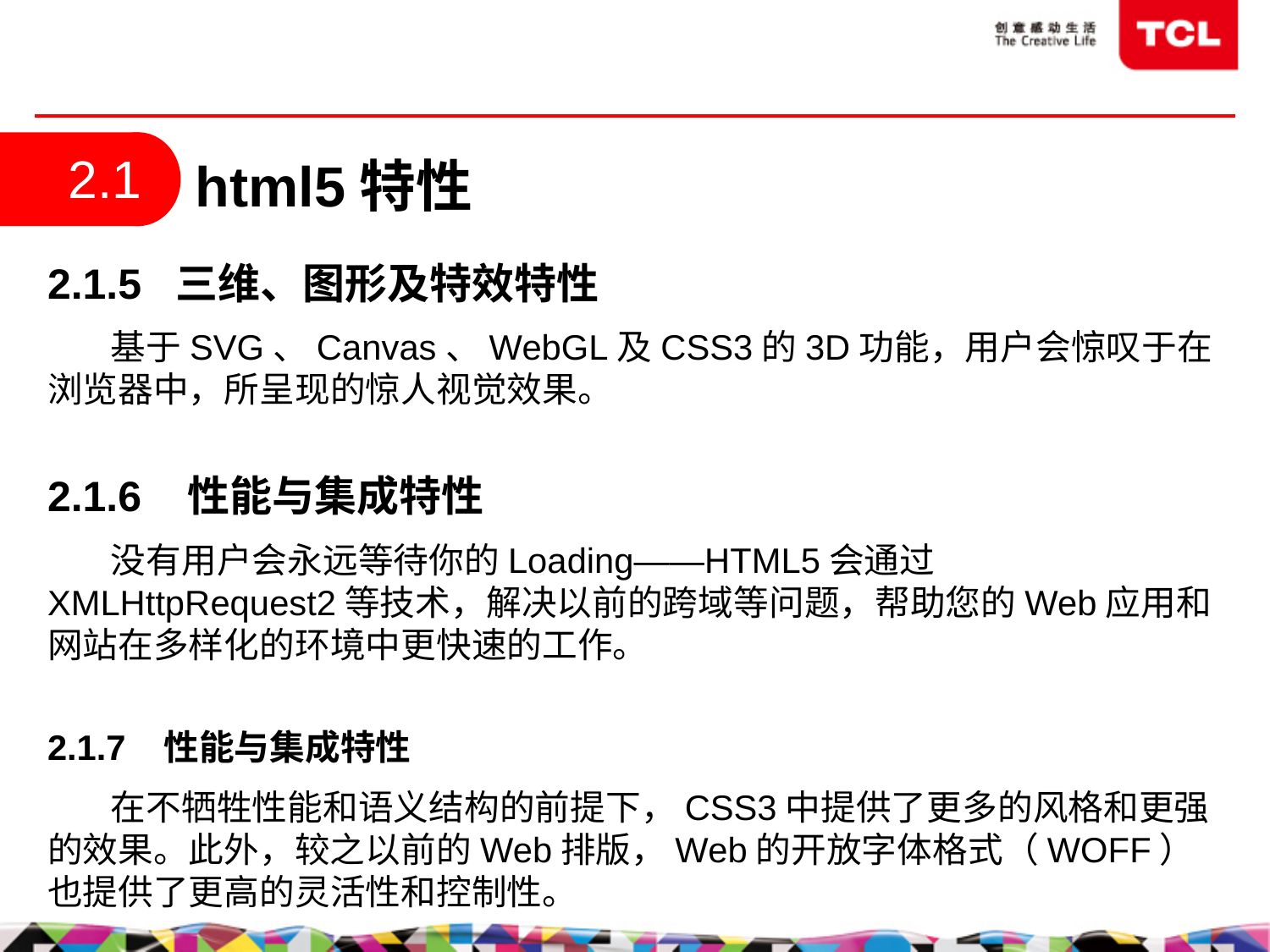

2.1
html5特性
2.1.5  三维、图形及特效特性
       基于SVG、Canvas、WebGL及CSS3的3D功能，用户会惊叹于在浏览器中，所呈现的惊人视觉效果。

2.1.6   性能与集成特性
       没有用户会永远等待你的Loading——HTML5会通过XMLHttpRequest2等技术，解决以前的跨域等问题，帮助您的Web应用和网站在多样化的环境中更快速的工作。

2.1.7   性能与集成特性
       在不牺牲性能和语义结构的前提下，CSS3中提供了更多的风格和更强的效果。此外，较之以前的Web排版，Web的开放字体格式（WOFF）也提供了更高的灵活性和控制性。